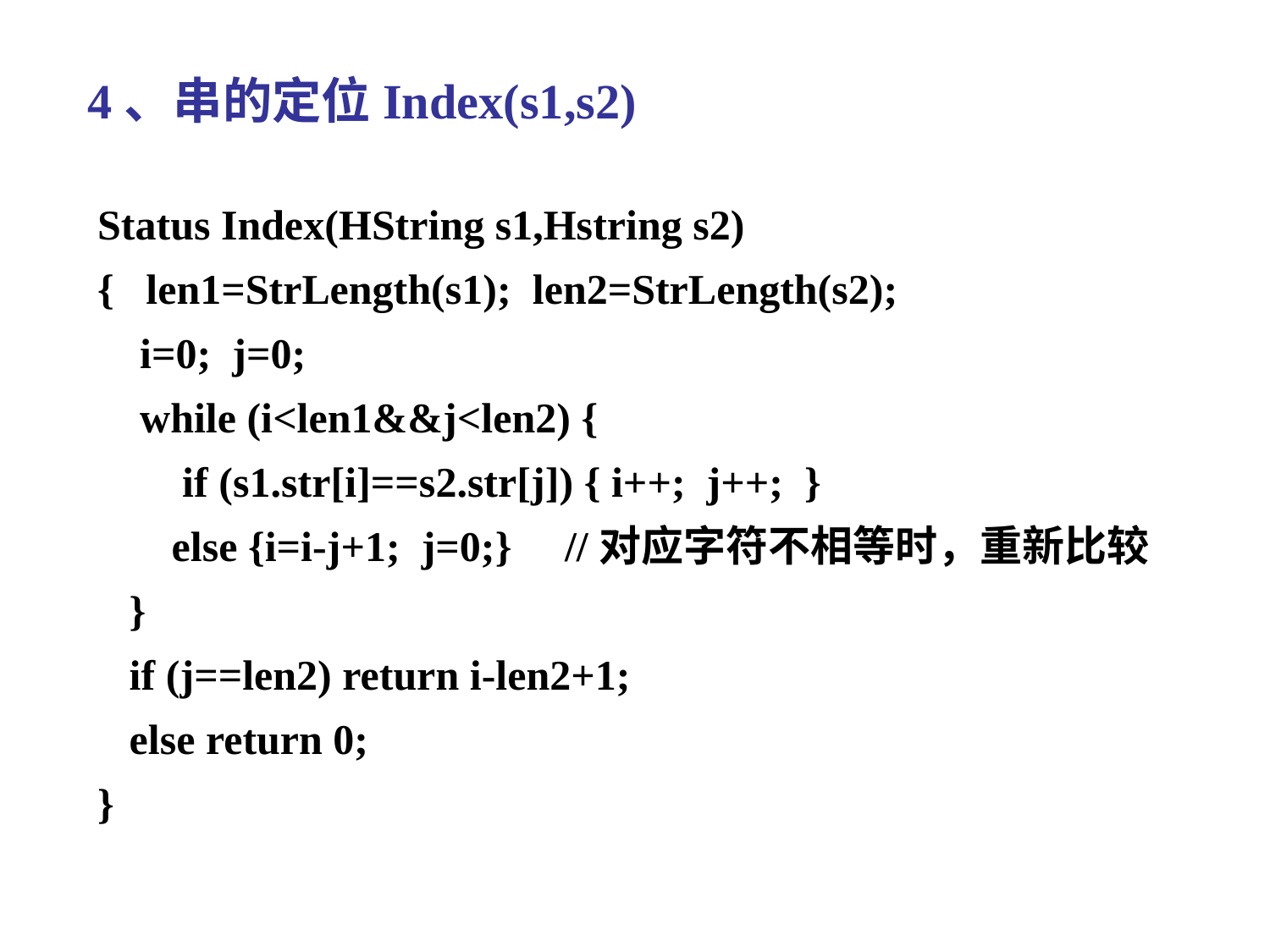

# 4、串的定位Index(s1,s2)
Status Index(HString s1,Hstring s2)
{   len1=StrLength(s1);  len2=StrLength(s2);
    i=0;  j=0;
    while (i<len1&&j<len2) {
        if (s1.str[i]==s2.str[j]) { i++;  j++;  }
       else {i=i-j+1;  j=0;}     //对应字符不相等时，重新比较
   }
   if (j==len2) return i-len2+1;
   else return 0;
}